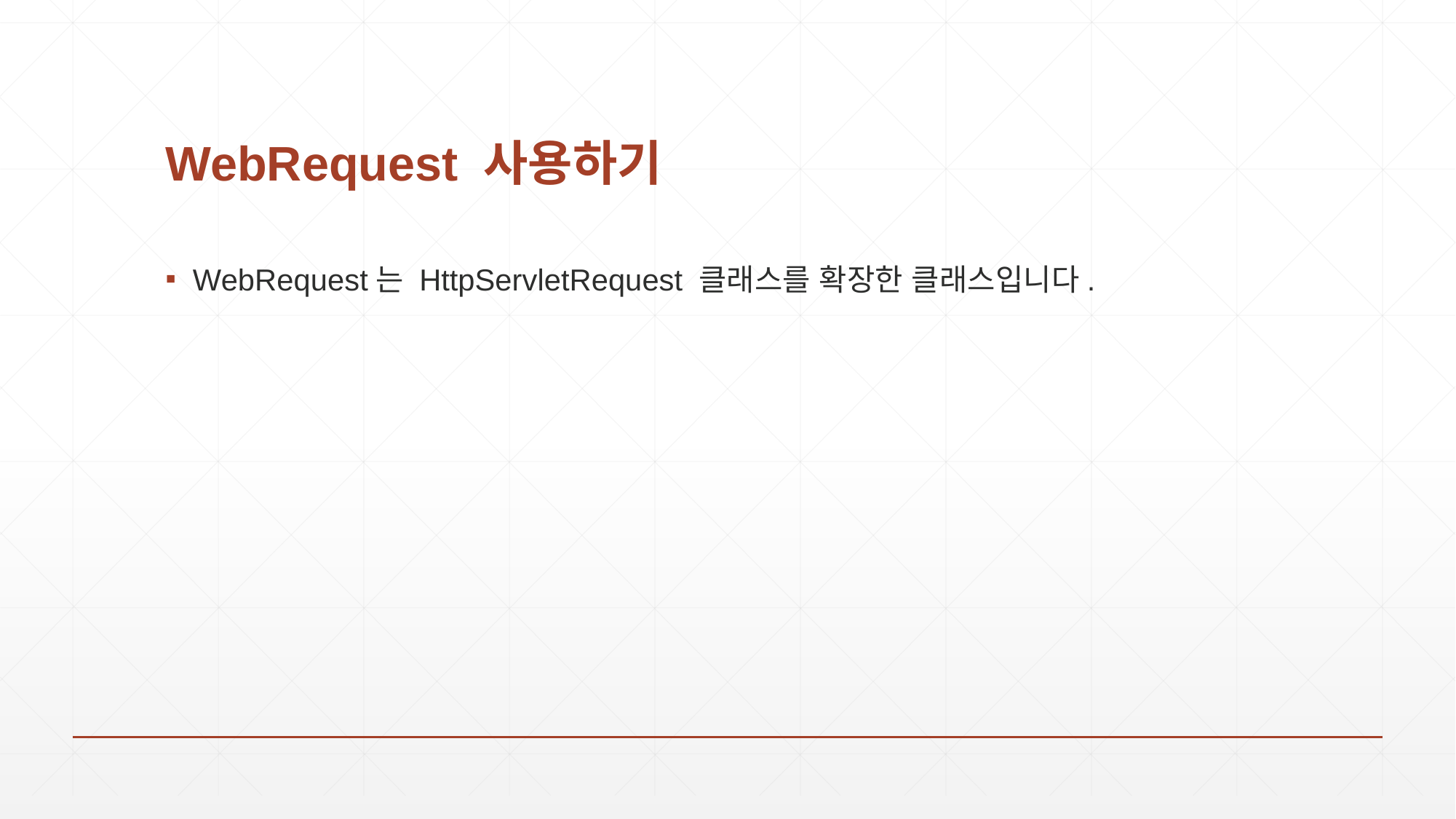

# WebRequest 사용하기
WebRequest는 HttpServletRequest 클래스를 확장한 클래스입니다.